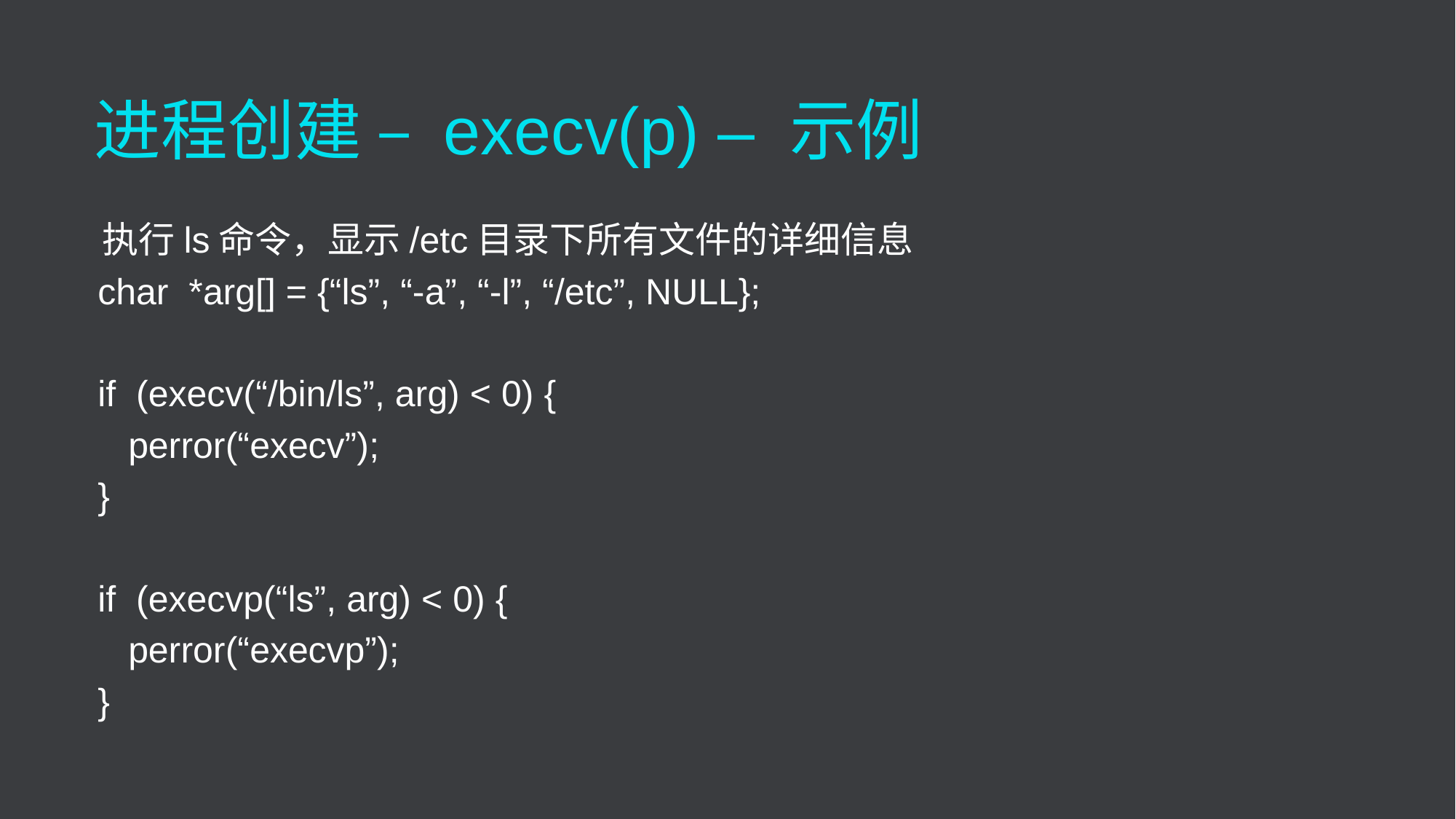

进程创建 – execv(p) – 示例
  执行ls命令，显示/etc目录下所有文件的详细信息
  char  *arg[] = {“ls”, “-a”, “-l”, “/etc”, NULL};

  if  (execv(“/bin/ls”, arg) < 0) {
     perror(“execv”);
  }

  if  (execvp(“ls”, arg) < 0) {
     perror(“execvp”);
  }